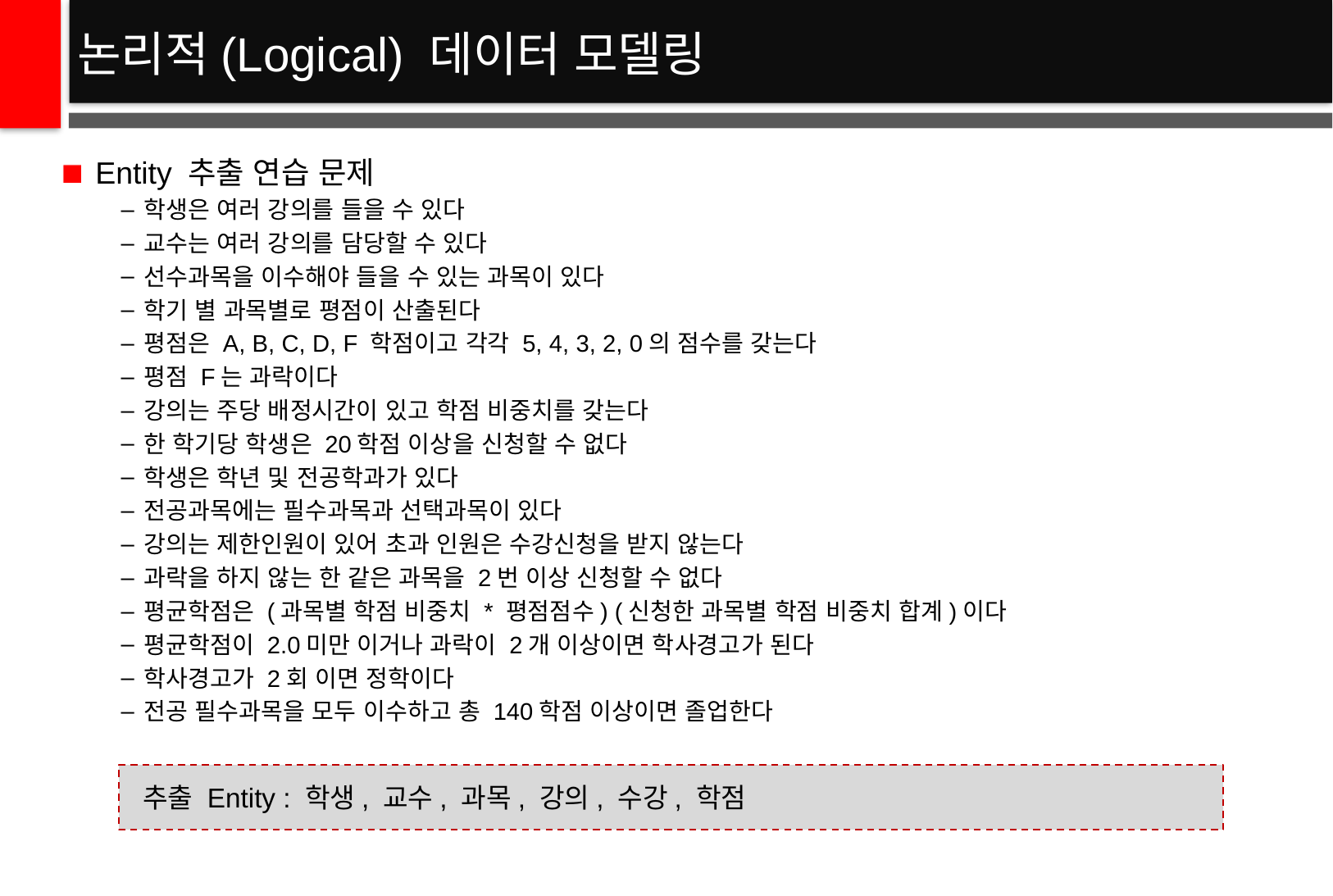

# 논리적(Logical) 데이터 모델링
Entity 추출 연습 문제
학생은 여러 강의를 들을 수 있다
교수는 여러 강의를 담당할 수 있다
선수과목을 이수해야 들을 수 있는 과목이 있다
학기 별 과목별로 평점이 산출된다
평점은 A, B, C, D, F 학점이고 각각 5, 4, 3, 2, 0의 점수를 갖는다
평점 F는 과락이다
강의는 주당 배정시간이 있고 학점 비중치를 갖는다
한 학기당 학생은 20학점 이상을 신청할 수 없다
학생은 학년 및 전공학과가 있다
전공과목에는 필수과목과 선택과목이 있다
강의는 제한인원이 있어 초과 인원은 수강신청을 받지 않는다
과락을 하지 않는 한 같은 과목을 2번 이상 신청할 수 없다
평균학점은 (과목별 학점 비중치 * 평점점수) (신청한 과목별 학점 비중치 합계)이다
평균학점이 2.0미만 이거나 과락이 2개 이상이면 학사경고가 된다
학사경고가 2회 이면 정학이다
전공 필수과목을 모두 이수하고 총 140학점 이상이면 졸업한다
추출 Entity : 학생, 교수, 과목, 강의, 수강, 학점